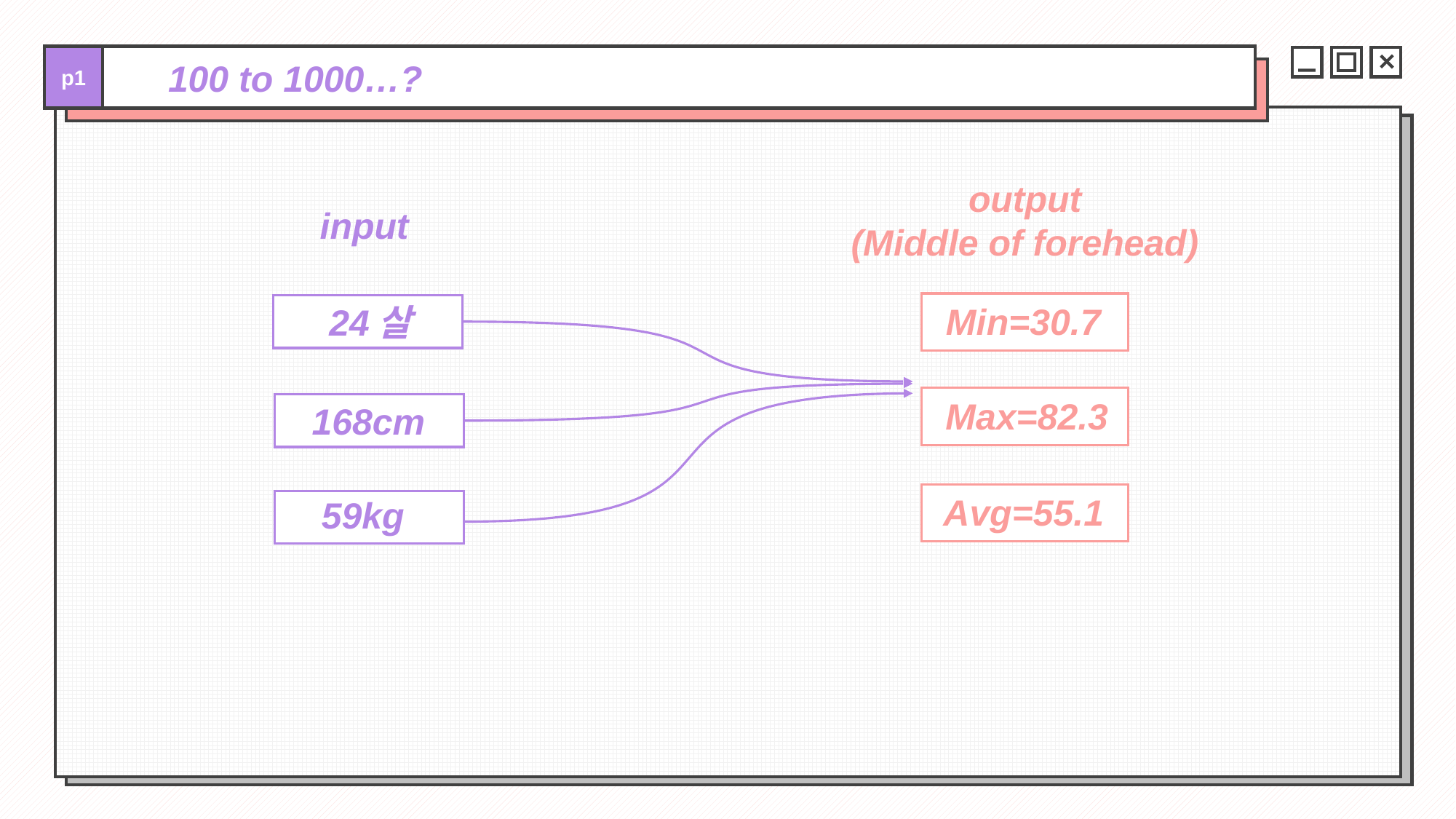

p1
100 to 1000…?

output
(Middle of forehead)

Min=30.7

Max=82.3

Avg=55.1
input
24살

168cm

59kg